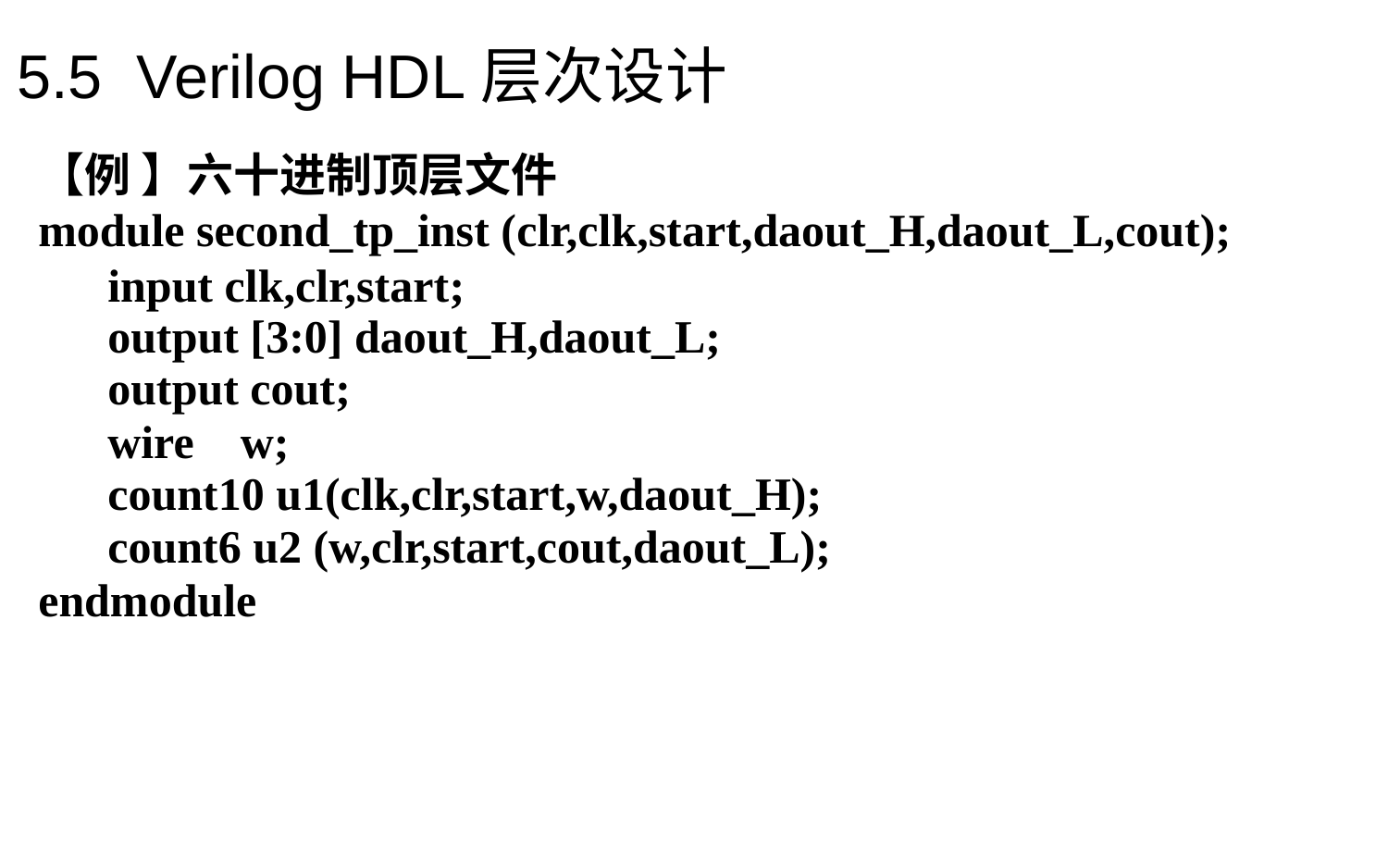

# 5.5  Verilog HDL层次设计
【例 】六十进制顶层文件
module second_tp_inst (clr,clk,start,daout_H,daout_L,cout);
      input clk,clr,start;
      output [3:0] daout_H,daout_L;
      output cout;
      wire w;
      count10 u1(clk,clr,start,w,daout_H);
      count6 u2 (w,clr,start,cout,daout_L);
endmodule